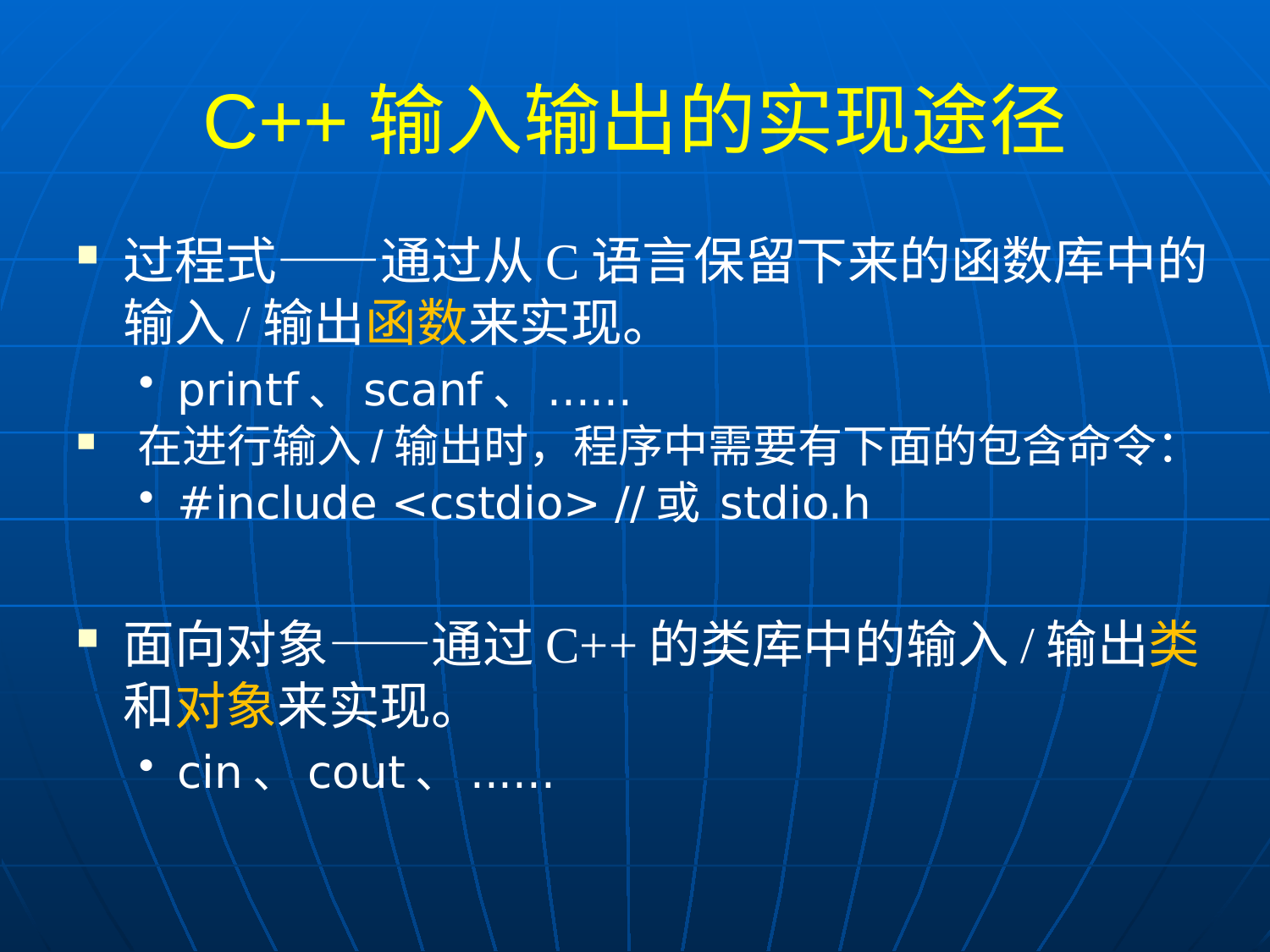

# C++输入输出的实现途径
过程式——通过从C语言保留下来的函数库中的输入/输出函数来实现。
printf、scanf、......
在进行输入/输出时，程序中需要有下面的包含命令：
#include <cstdio> //或 stdio.h

面向对象——通过C++的类库中的输入/输出类和对象来实现。
cin、cout、......